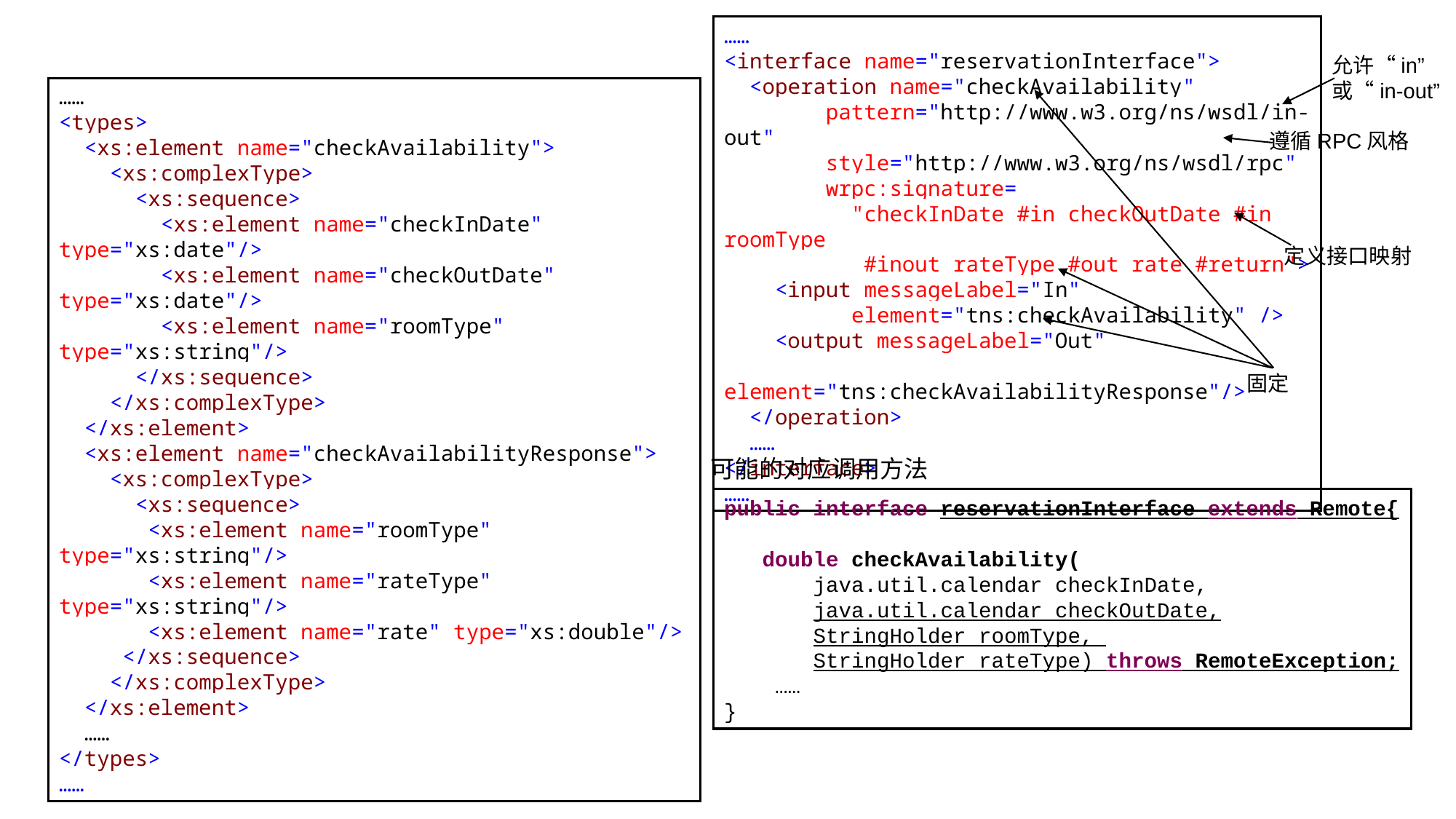

……
<interface name="reservationInterface">
  <operation name="checkAvailability"
        pattern="http://www.w3.org/ns/wsdl/in-out"
        style="http://www.w3.org/ns/wsdl/rpc"
        wrpc:signature=
          "checkInDate #in checkOutDate #in roomType
           #inout rateType #out rate #return">
    <input messageLabel="In"
          element="tns:checkAvailability" />
    <output messageLabel="Out"
          element="tns:checkAvailabilityResponse"/>
  </operation>
  ……
</interface>
……
允许“in”
或“in-out”
……
<types>
  <xs:element name="checkAvailability">
    <xs:complexType>
      <xs:sequence>
        <xs:element name="checkInDate" type="xs:date"/>
        <xs:element name="checkOutDate" type="xs:date"/>
        <xs:element name="roomType" type="xs:string"/>
      </xs:sequence>
    </xs:complexType>
  </xs:element>
  <xs:element name="checkAvailabilityResponse">
    <xs:complexType>
      <xs:sequence>
       <xs:element name="roomType" type="xs:string"/>
       <xs:element name="rateType" type="xs:string"/>
       <xs:element name="rate" type="xs:double"/>
     </xs:sequence>
    </xs:complexType>
  </xs:element>
  ……
</types>
……

遵循RPC风格

定义接口映射

固定
可能的对应调用方法
public interface reservationInterface extends Remote{

   double checkAvailability(
       java.util.calendar checkInDate,
       java.util.calendar checkOutDate,
       StringHolder roomType,
       StringHolder rateType) throws RemoteException;
    ……
}